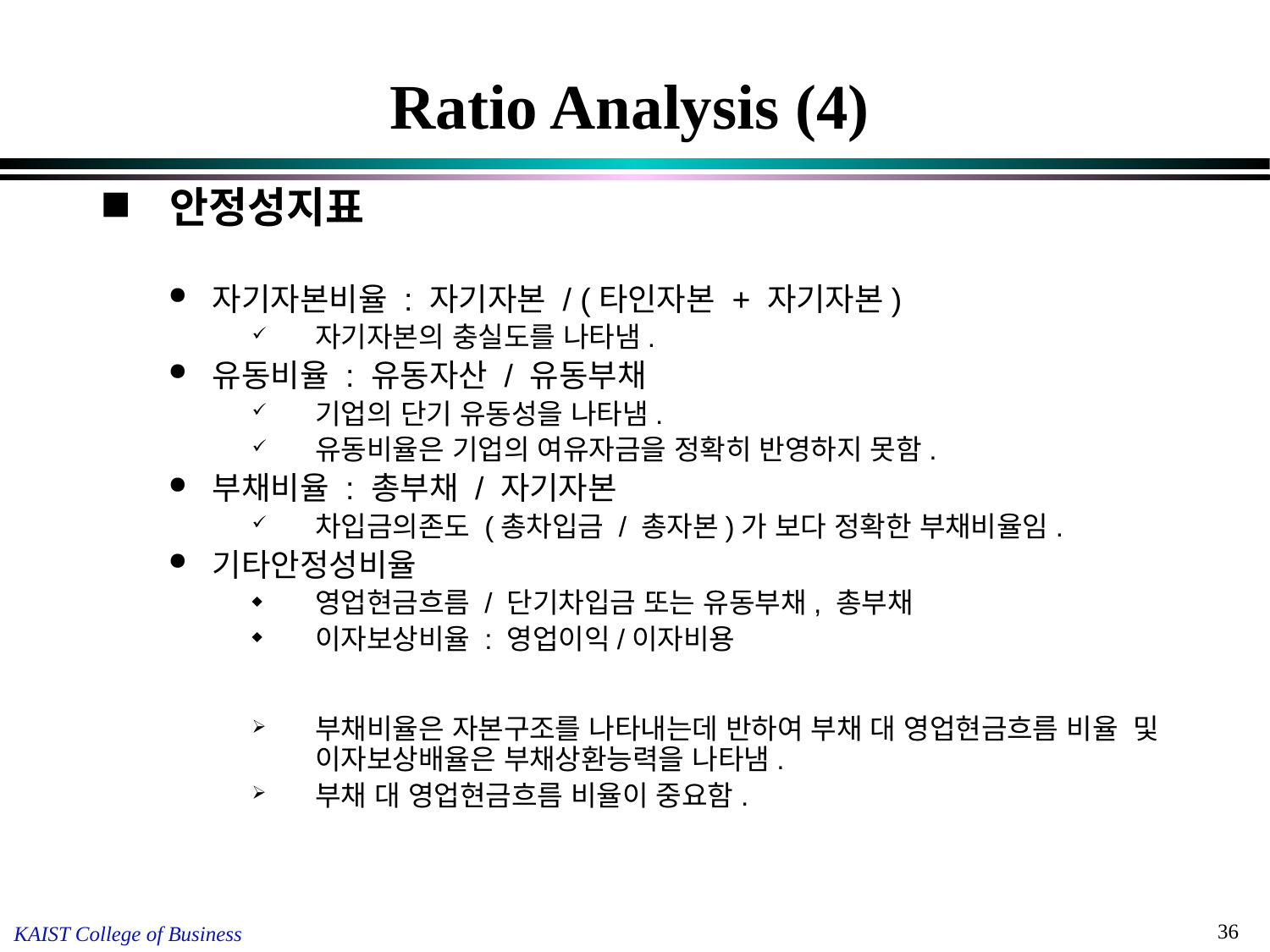

# Ratio Analysis (4)
안정성지표

자기자본비율 : 자기자본 / (타인자본 + 자기자본)
자기자본의 충실도를 나타냄.
유동비율 : 유동자산 / 유동부채
기업의 단기 유동성을 나타냄.
유동비율은 기업의 여유자금을 정확히 반영하지 못함.
부채비율 : 총부채 / 자기자본
차입금의존도 (총차입금 / 총자본)가 보다 정확한 부채비율임.
기타안정성비율
영업현금흐름 / 단기차입금 또는 유동부채, 총부채
이자보상비율 : 영업이익/이자비용

부채비율은 자본구조를 나타내는데 반하여 부채 대 영업현금흐름 비율  및 이자보상배율은 부채상환능력을 나타냄.
부채 대 영업현금흐름 비율이 중요함.